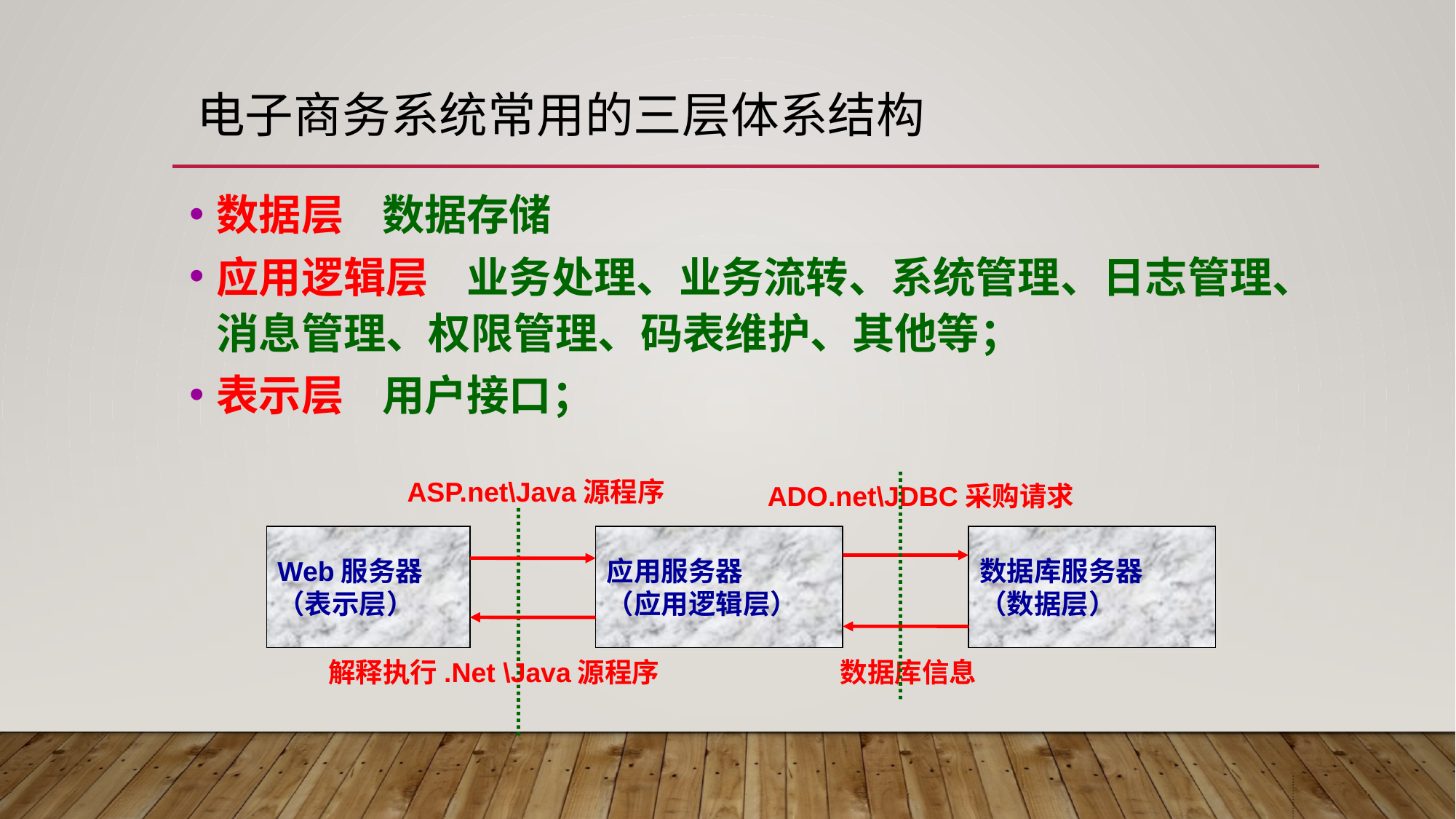

# 电子商务系统常用的三层体系结构
数据层    数据存储
应用逻辑层    业务处理、业务流转、系统管理、日志管理、消息管理、权限管理、码表维护、其他等；
表示层    用户接口；
ASP.net\Java源程序

ADO.net\JDBC采购请求

Web服务器
（表示层）

应用服务器
（应用逻辑层）

数据库服务器
（数据层）

解释执行.Net \Java源程序

数据库信息

啪治咙蘑渝粤礁檀畜抱携欲稳壮场倦订勿次傻快唇喀拔起粘业茁窿挞谆泽软件体系结构软件体系结构